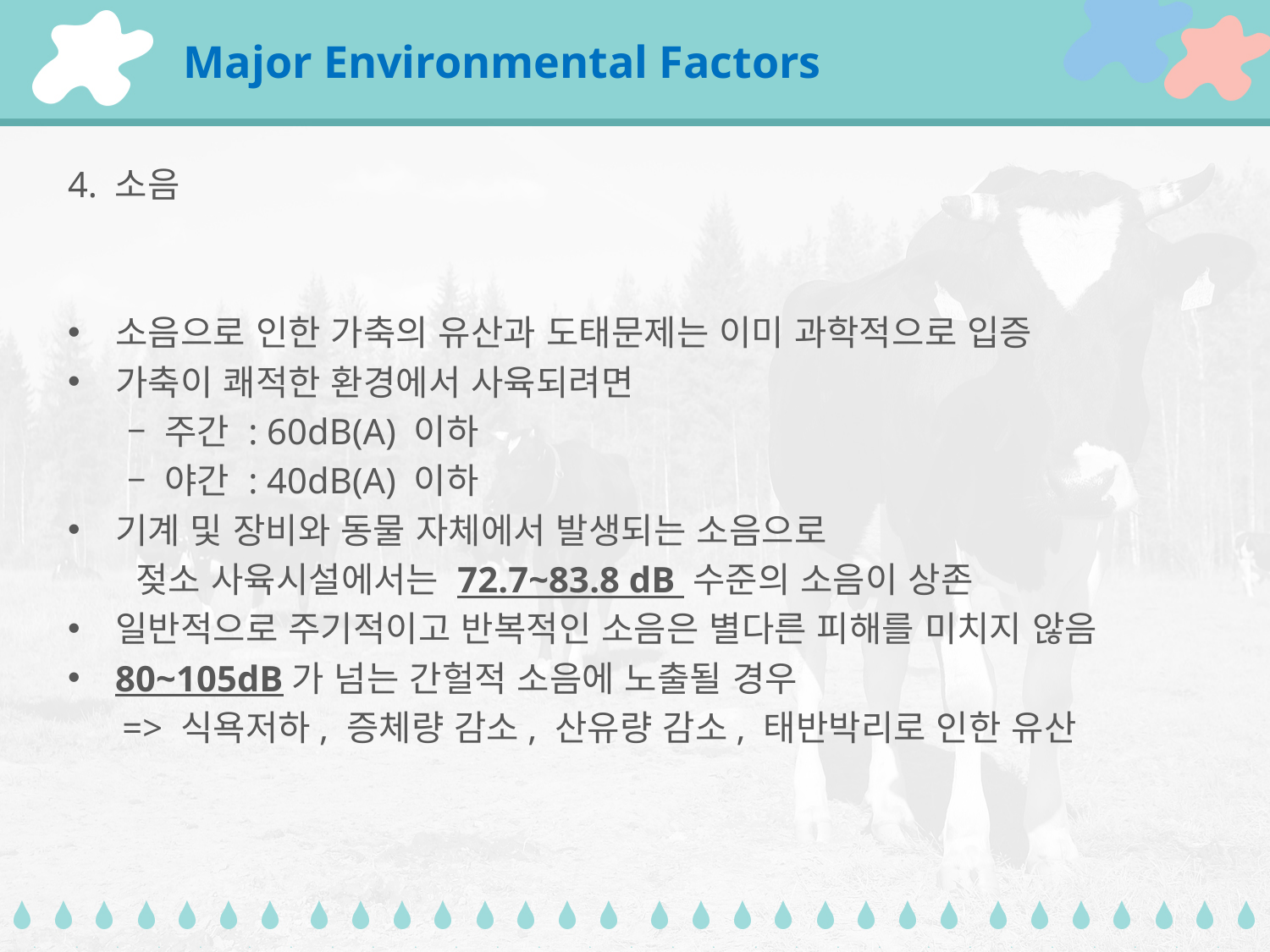

# Major Environmental Factors
4. 소음

소음으로 인한 가축의 유산과 도태문제는 이미 과학적으로 입증
가축이 쾌적한 환경에서 사육되려면
      – 주간 : 60dB(A) 이하
      – 야간 : 40dB(A) 이하
기계 및 장비와 동물 자체에서 발생되는 소음으로
      젖소 사육시설에서는 72.7~83.8 dB 수준의 소음이 상존
일반적으로 주기적이고 반복적인 소음은 별다른 피해를 미치지 않음
80~105dB가 넘는 간헐적 소음에 노출될 경우
      => 식욕저하, 증체량 감소, 산유량 감소, 태반박리로 인한 유산